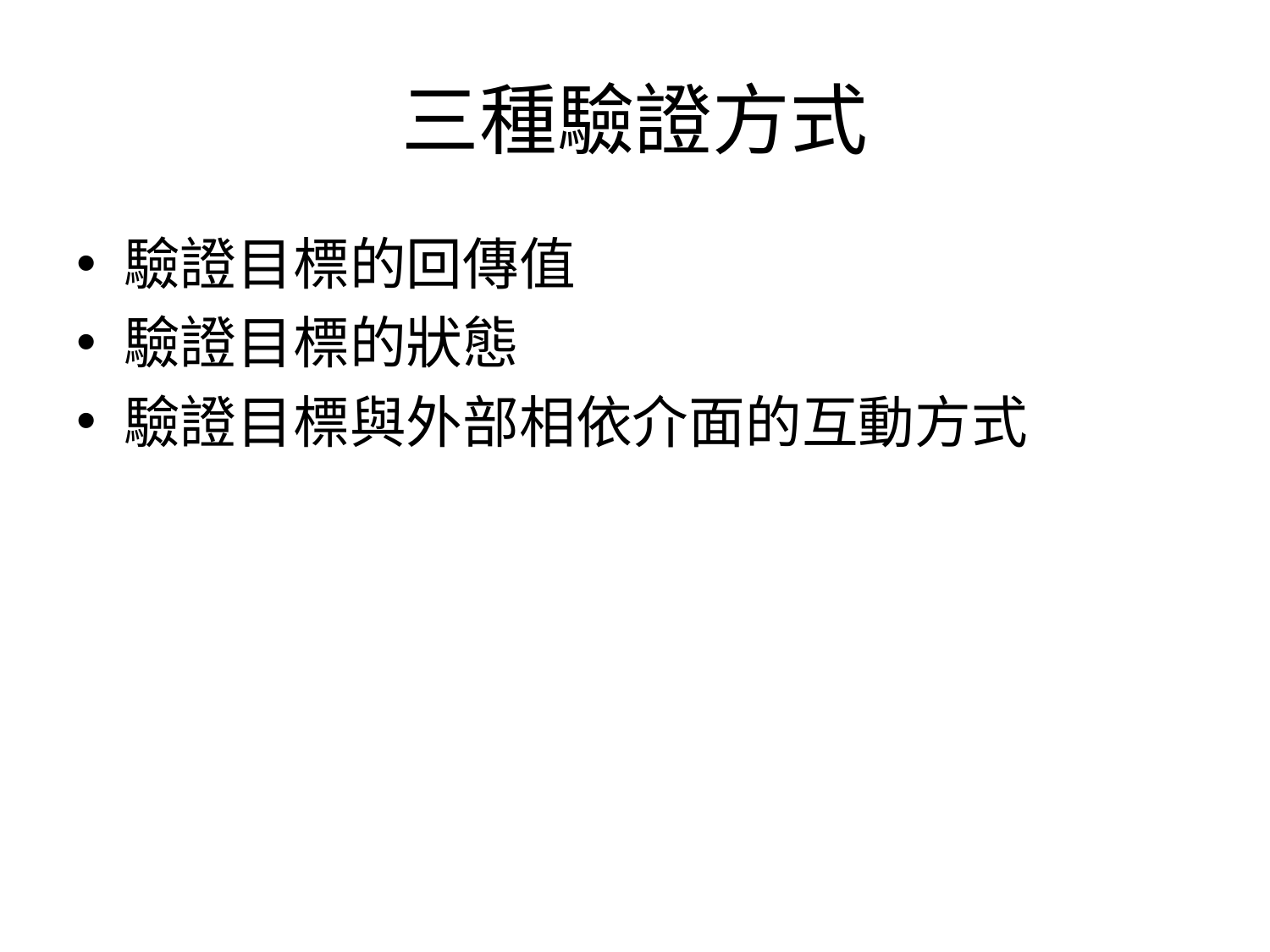

# 三種驗證方式
驗證目標的回傳值
驗證目標的狀態
驗證目標與外部相依介面的互動方式